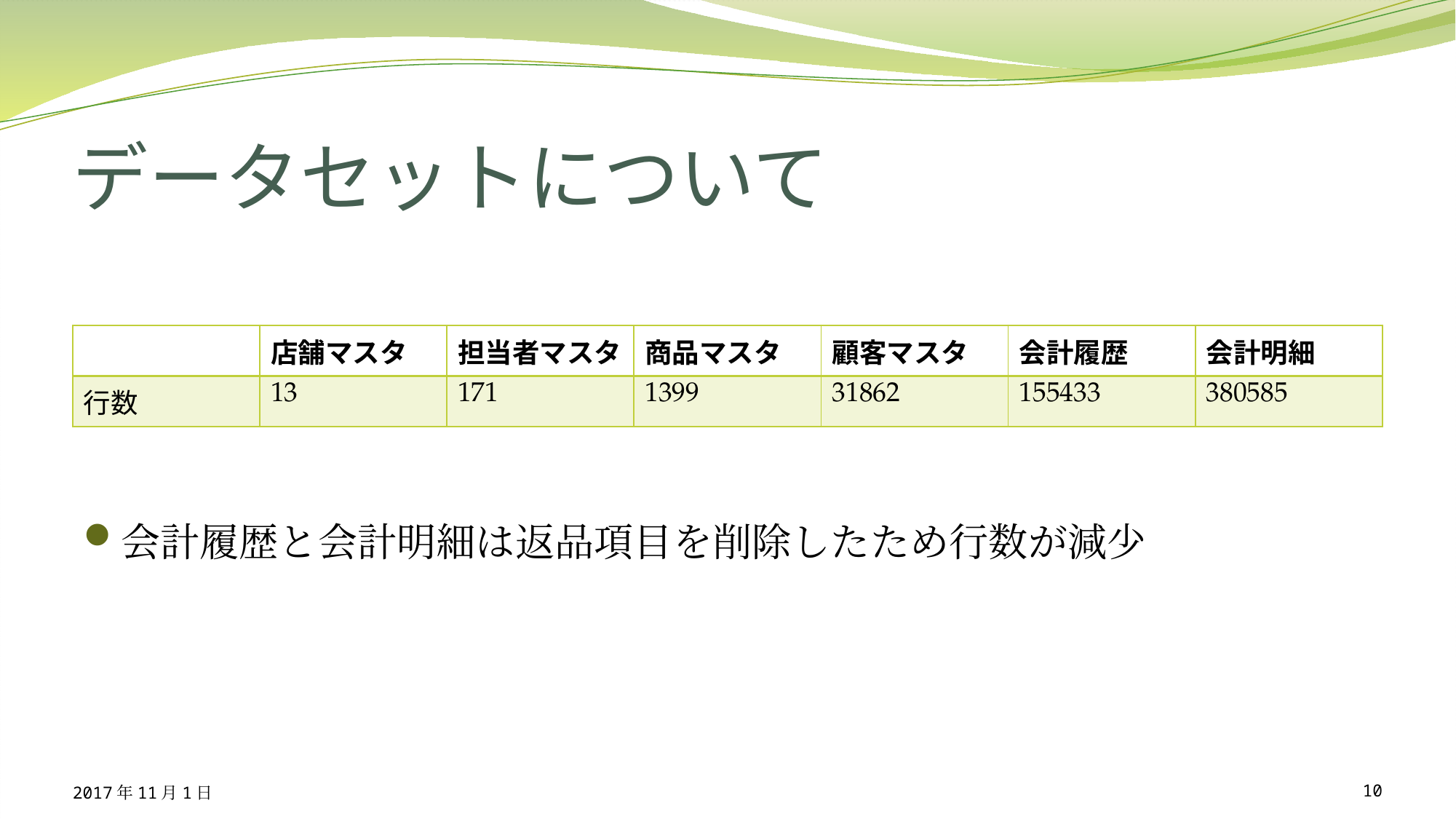

# データセットについて
|  | 店舗マスタ | 担当者マスタ | 商品マスタ | 顧客マスタ | 会計履歴 | 会計明細 |
| --- | --- | --- | --- | --- | --- | --- |
| 行数 | 13 | 171 | 1399 | 31862 | 155433 | 380585 |
会計履歴と会計明細は返品項目を削除したため行数が減少
2017年11月1日
10